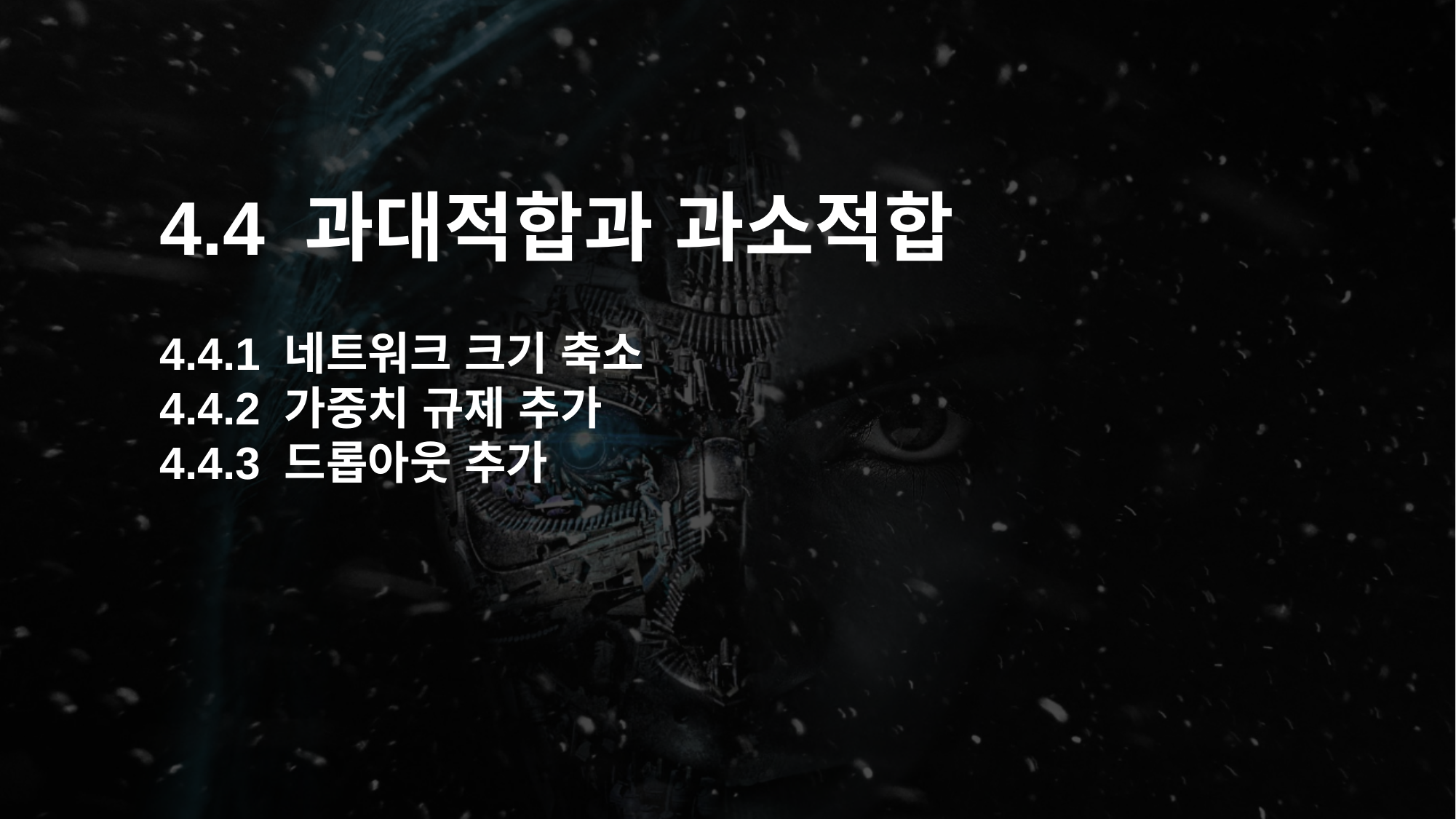

4.4 과대적합과 과소적합

4.4.1 네트워크 크기 축소
4.4.2 가중치 규제 추가
4.4.3 드롭아웃 추가